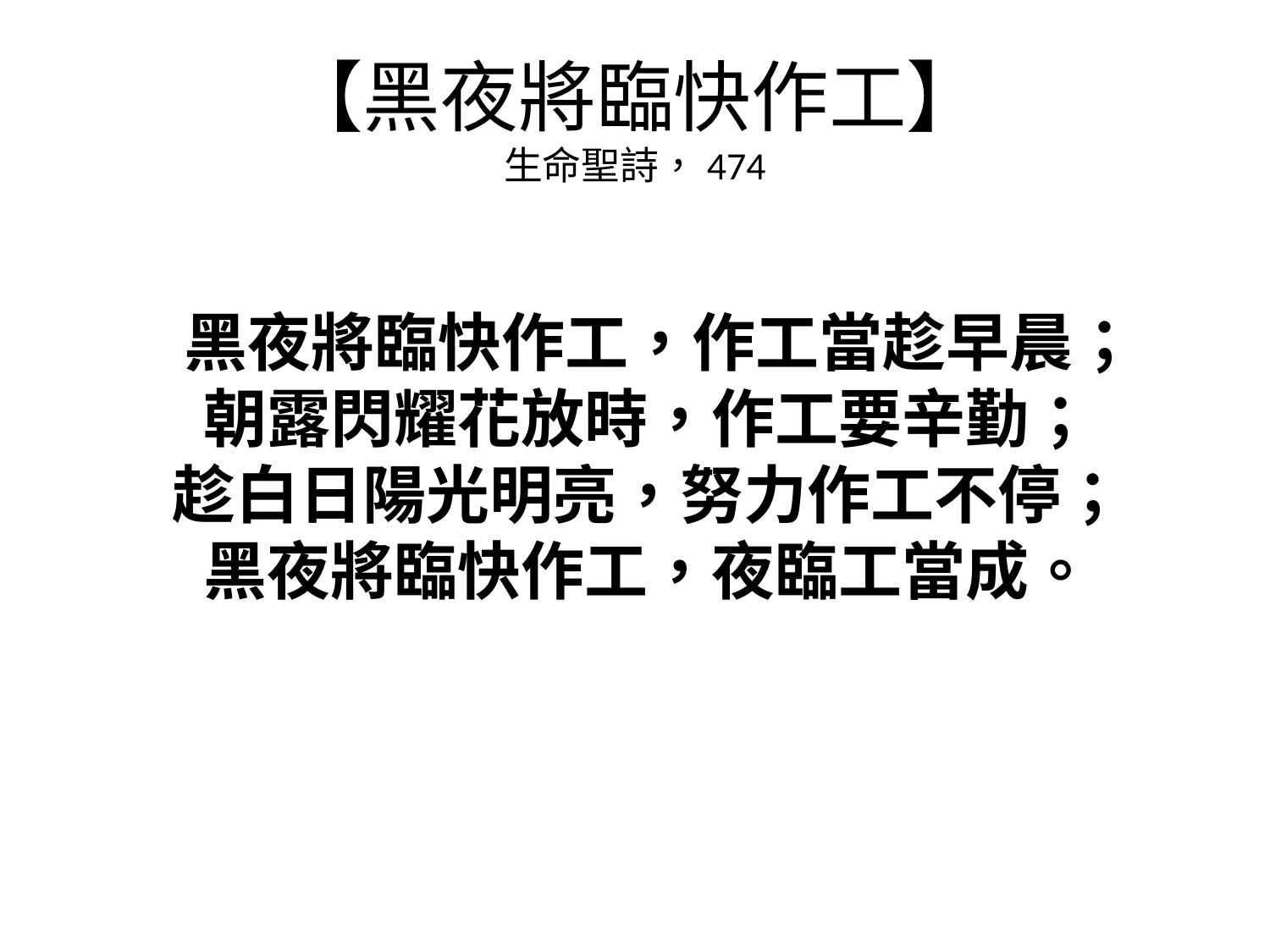

# 【黑夜將臨快作工】 生命聖詩，474
    黑夜將臨快作工，作工當趁早晨；
朝露閃耀花放時，作工要辛勤；
趁白日陽光明亮，努力作工不停；
黑夜將臨快作工，夜臨工當成。